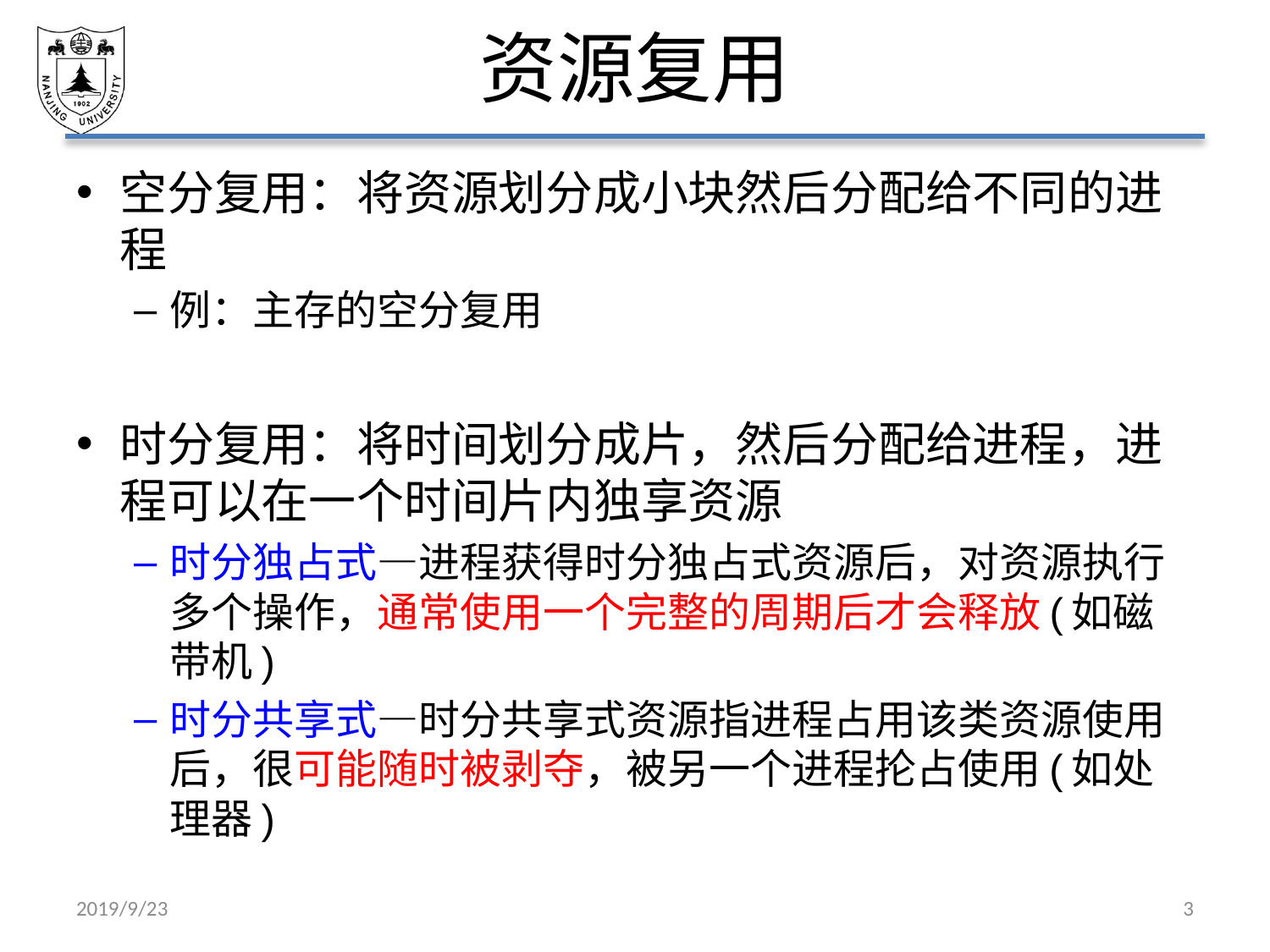

# 资源复用
空分复用：将资源划分成小块然后分配给不同的进程
例：主存的空分复用

时分复用：将时间划分成片，然后分配给进程，进程可以在一个时间片内独享资源
时分独占式—进程获得时分独占式资源后，对资源执行多个操作，通常使用一个完整的周期后才会释放(如磁带机)
时分共享式—时分共享式资源指进程占用该类资源使用后，很可能随时被剥夺，被另一个进程抡占使用(如处理器)

2019/9/23
3